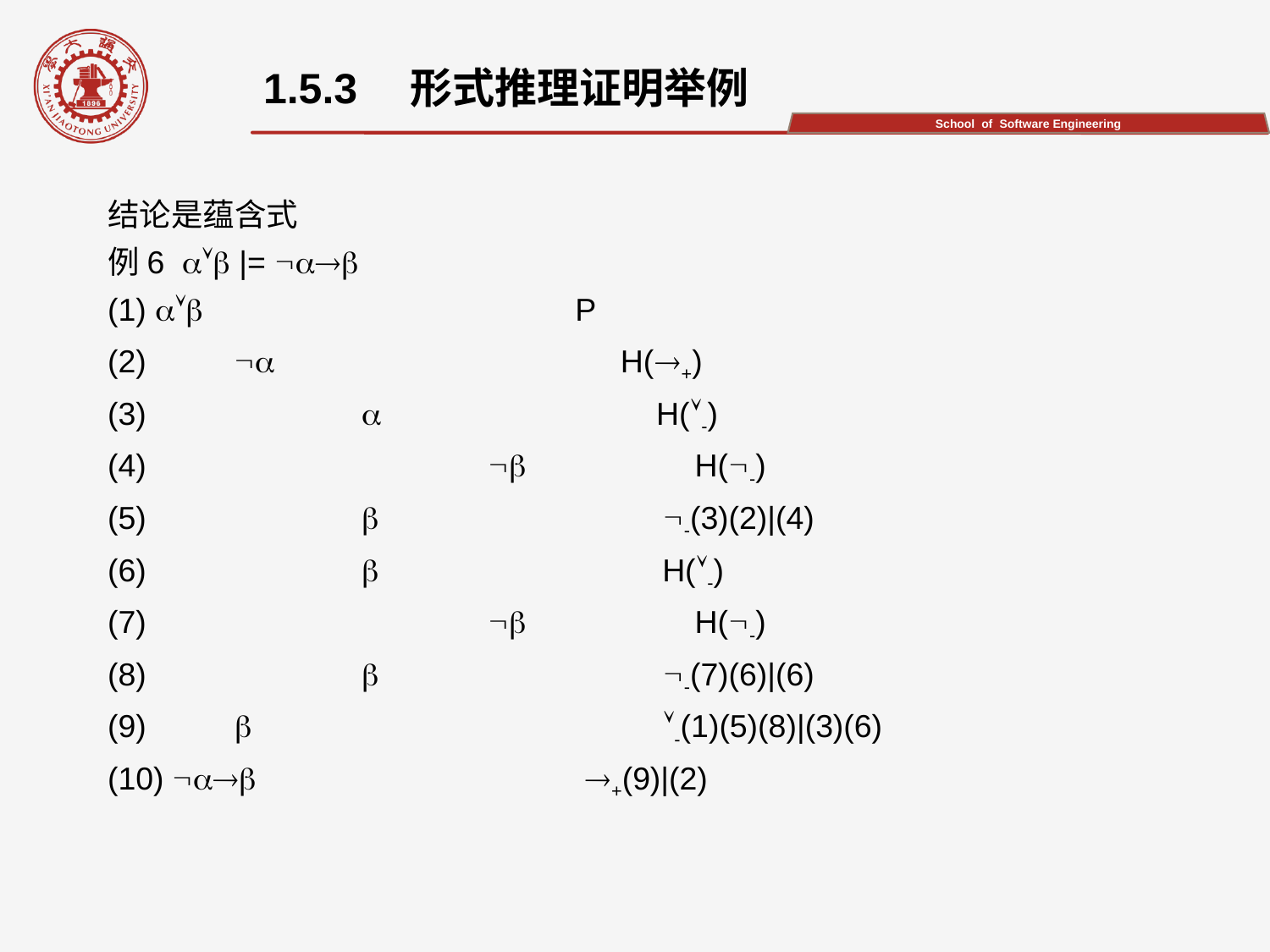

1.5.3　形式推理证明举例
结论是蕴含式
例6  α∨β |= ¬α→β
(1) α∨β                                          P
(2)	¬α                                       H(→+)
(3)		α                               H(∨-)
(4)			¬β                   H(¬-)
(5)		β                                ¬-(3)(2)|(4)
(6)		β                                H(∨-)
(7)			¬β                   H(¬-)
(8)		β                                ¬-(7)(6)|(6)
(9)	β	                                  ∨-(1)(5)(8)|(3)(6)
(10) ¬α→β                                     →+(9)|(2)